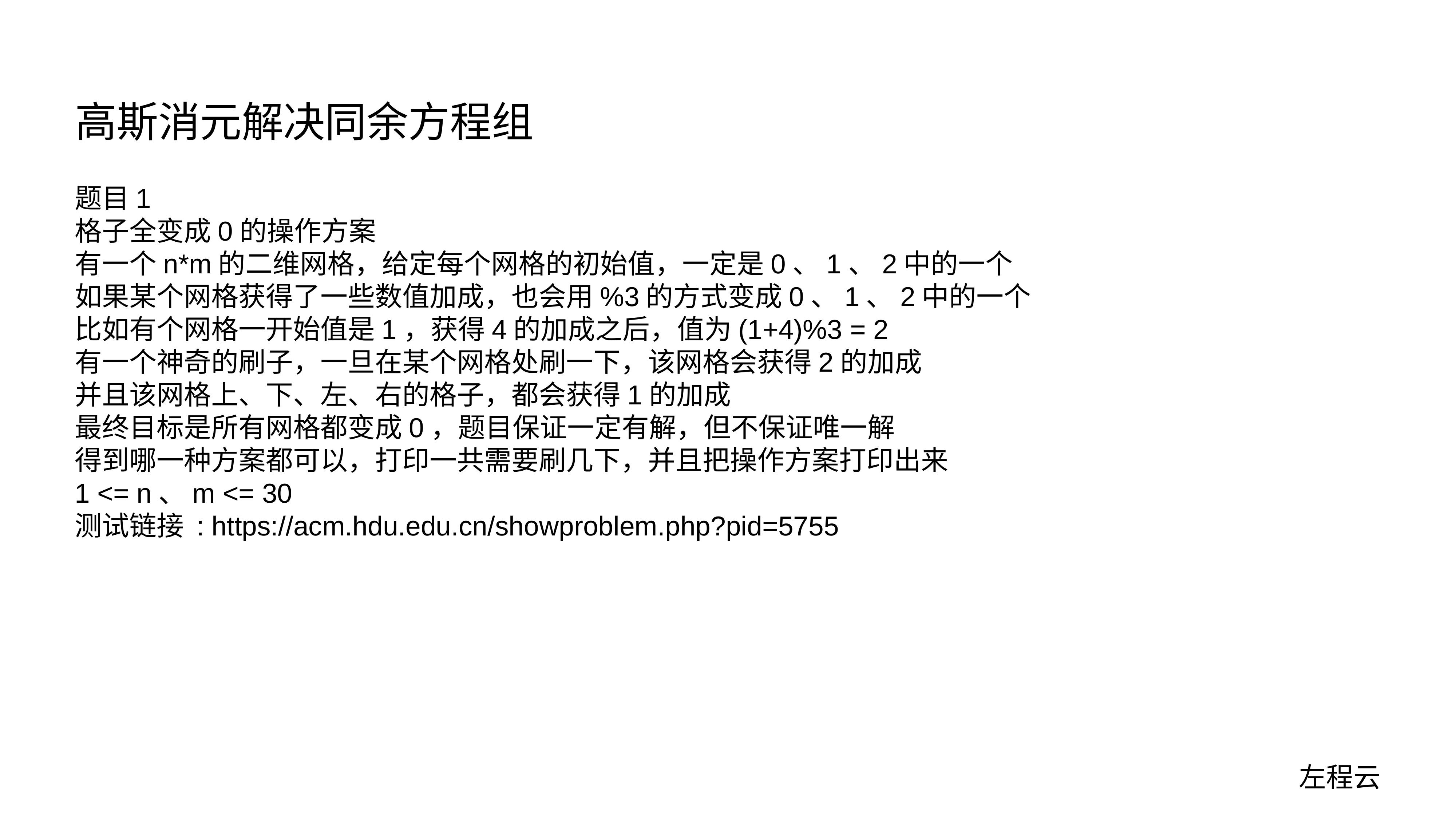

# 高斯消元解决同余方程组
题目1
格子全变成0的操作方案
有一个n*m的二维网格，给定每个网格的初始值，一定是0、1、2中的一个
如果某个网格获得了一些数值加成，也会用%3的方式变成0、1、2中的一个
比如有个网格一开始值是1，获得4的加成之后，值为(1+4)%3 = 2
有一个神奇的刷子，一旦在某个网格处刷一下，该网格会获得2的加成
并且该网格上、下、左、右的格子，都会获得1的加成
最终目标是所有网格都变成0，题目保证一定有解，但不保证唯一解
得到哪一种方案都可以，打印一共需要刷几下，并且把操作方案打印出来
1 <= n、m <= 30
测试链接 : https://acm.hdu.edu.cn/showproblem.php?pid=5755
左程云